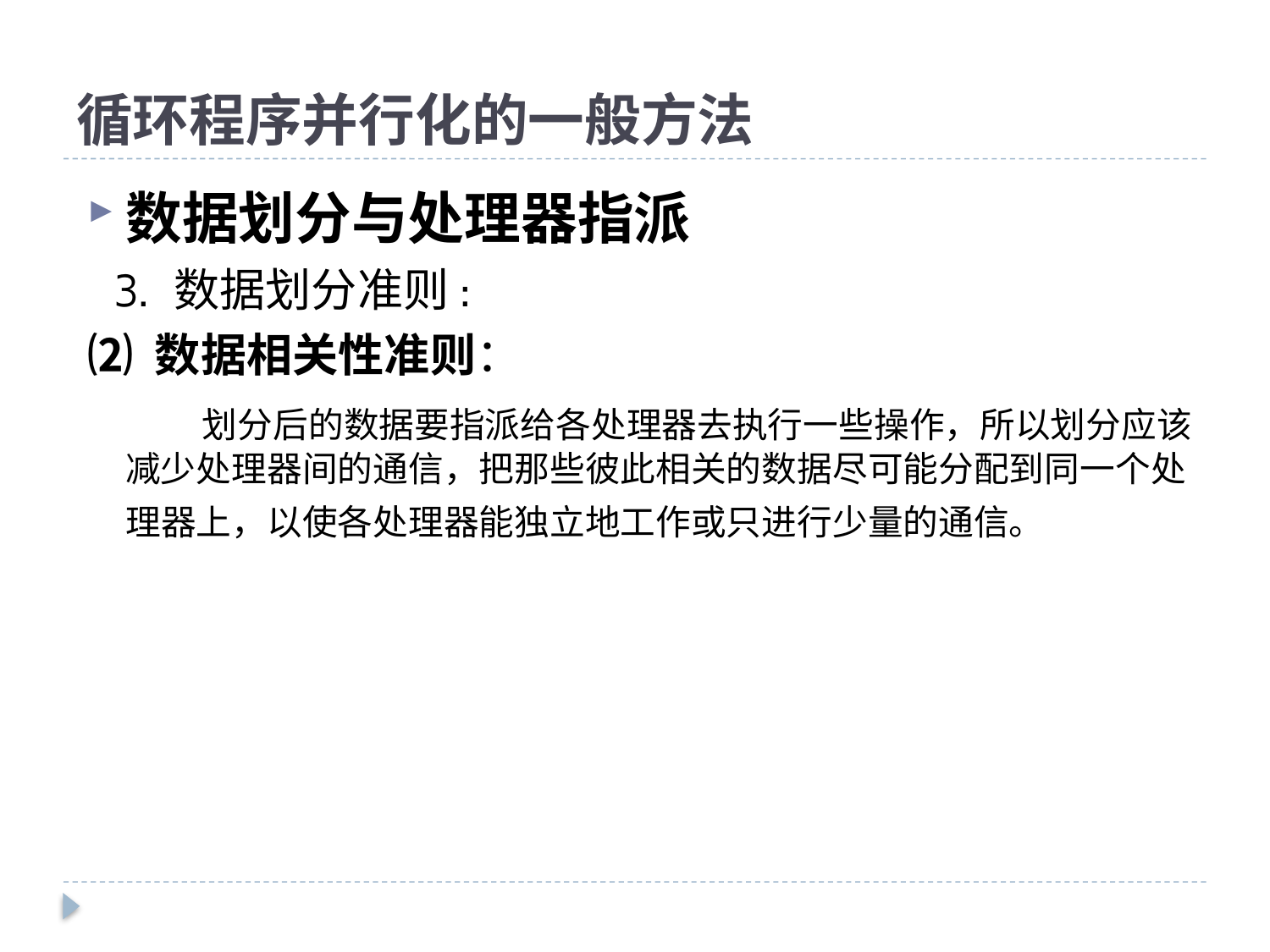

# 循环程序并行化的一般方法
数据划分与处理器指派
  3. 数据划分准则:
⑵ 数据相关性准则：
          划分后的数据要指派给各处理器去执行一些操作，所以划分应该减少处理器间的通信，把那些彼此相关的数据尽可能分配到同一个处理器上，以使各处理器能独立地工作或只进行少量的通信。